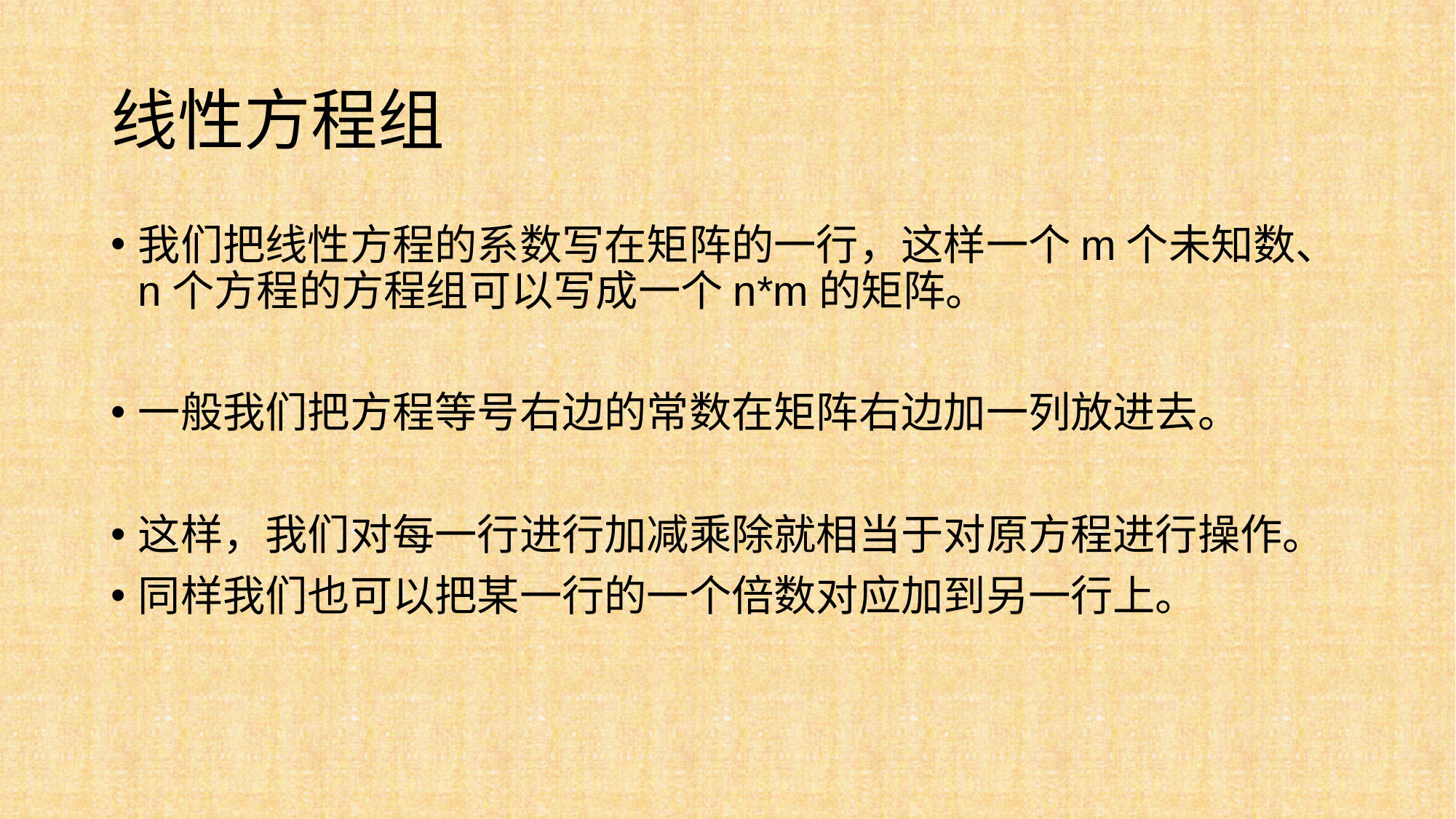

# 线性方程组
我们把线性方程的系数写在矩阵的一行，这样一个m个未知数、n个方程的方程组可以写成一个n*m的矩阵。

一般我们把方程等号右边的常数在矩阵右边加一列放进去。

这样，我们对每一行进行加减乘除就相当于对原方程进行操作。
同样我们也可以把某一行的一个倍数对应加到另一行上。